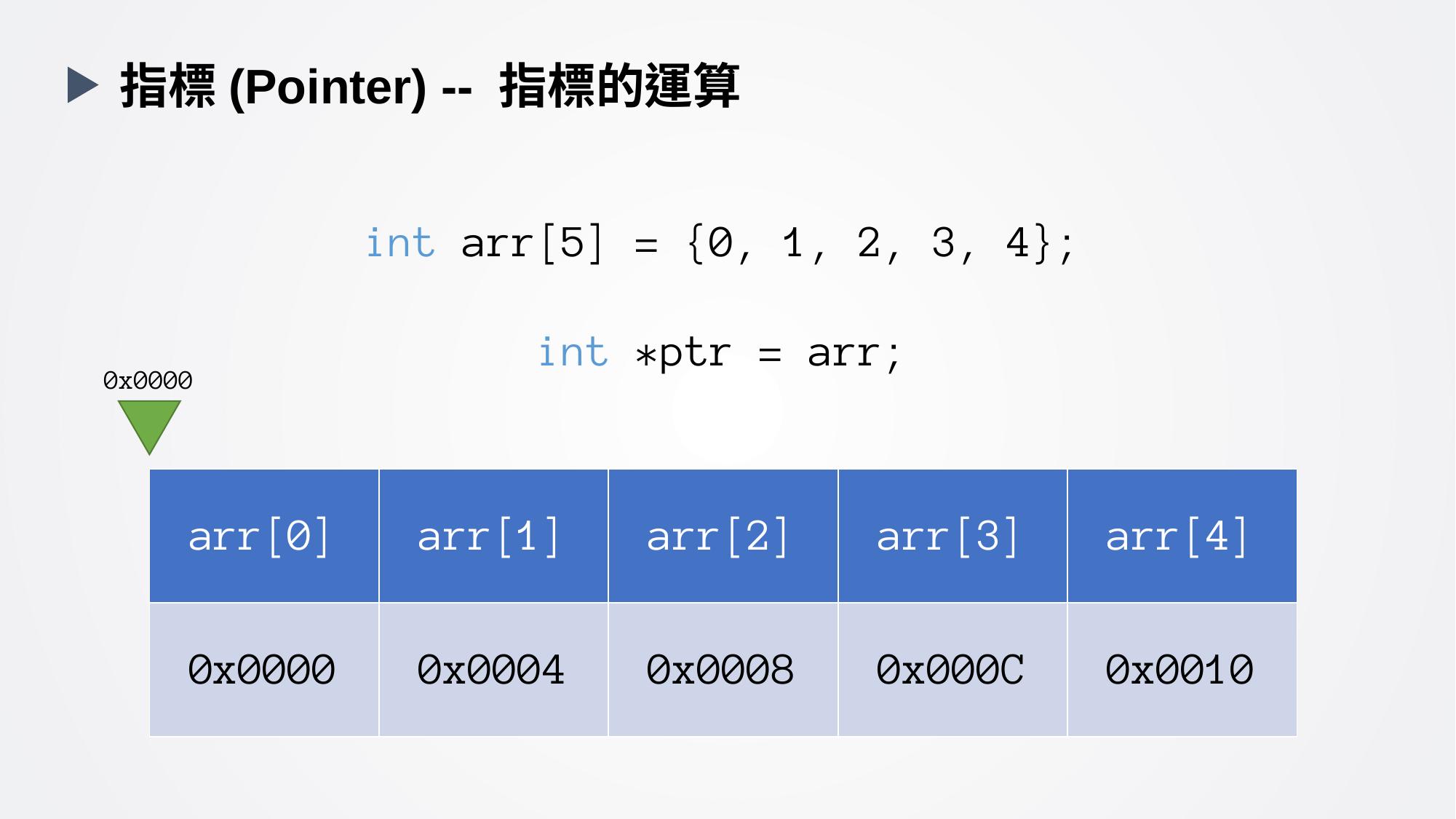

指標(Pointer) -- 指標的運算

int arr[5] = {0, 1, 2, 3, 4};

int *ptr = arr;
0x0000

| arr[0] | arr[1] | arr[2] | arr[3] | arr[4] |
| --- | --- | --- | --- | --- |
| 0x0000 | 0x0004 | 0x0008 | 0x000C | 0x0010 |